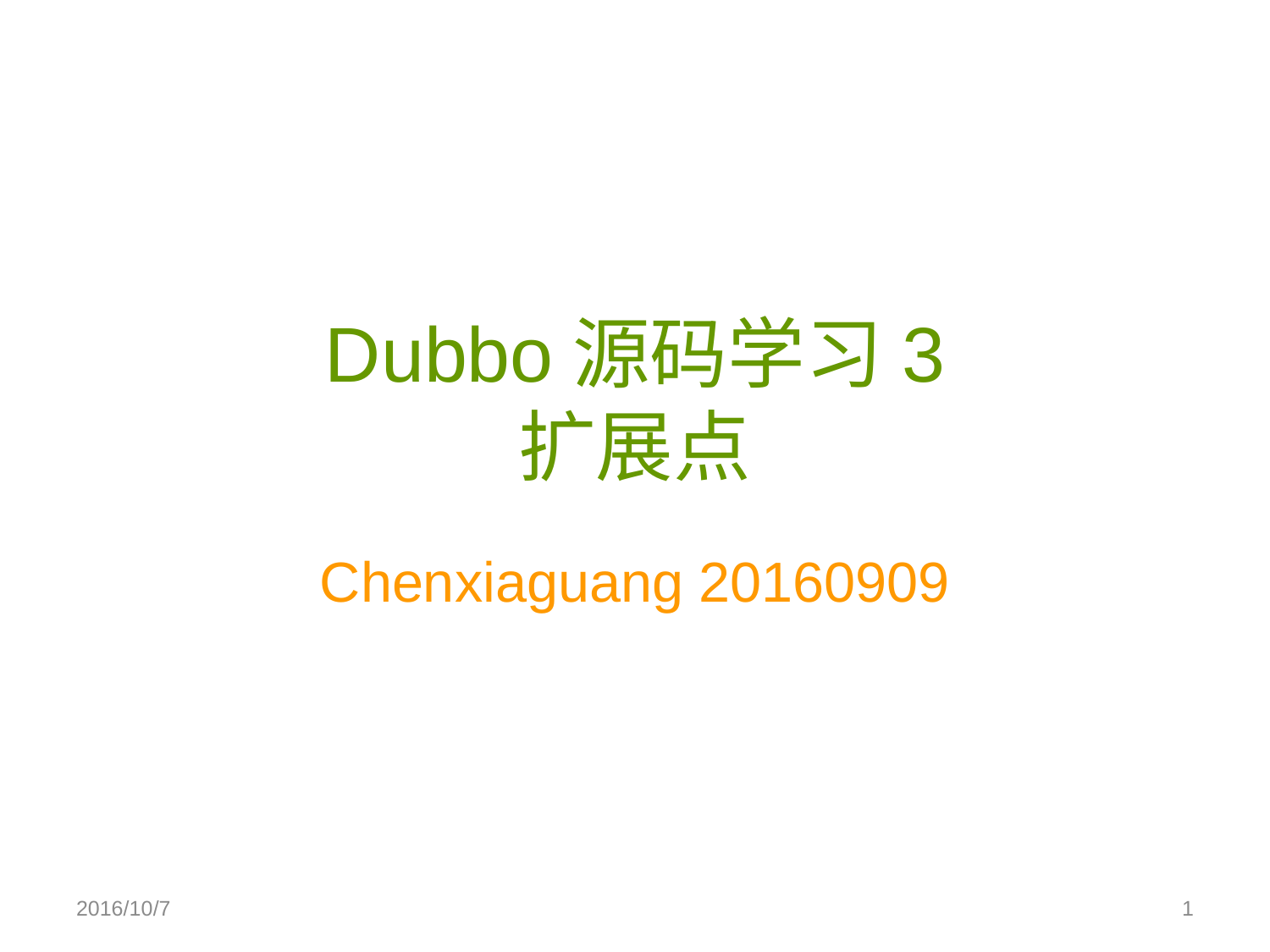

# Dubbo源码学习3 扩展点
Chenxiaguang 20160909
2016/10/7
1